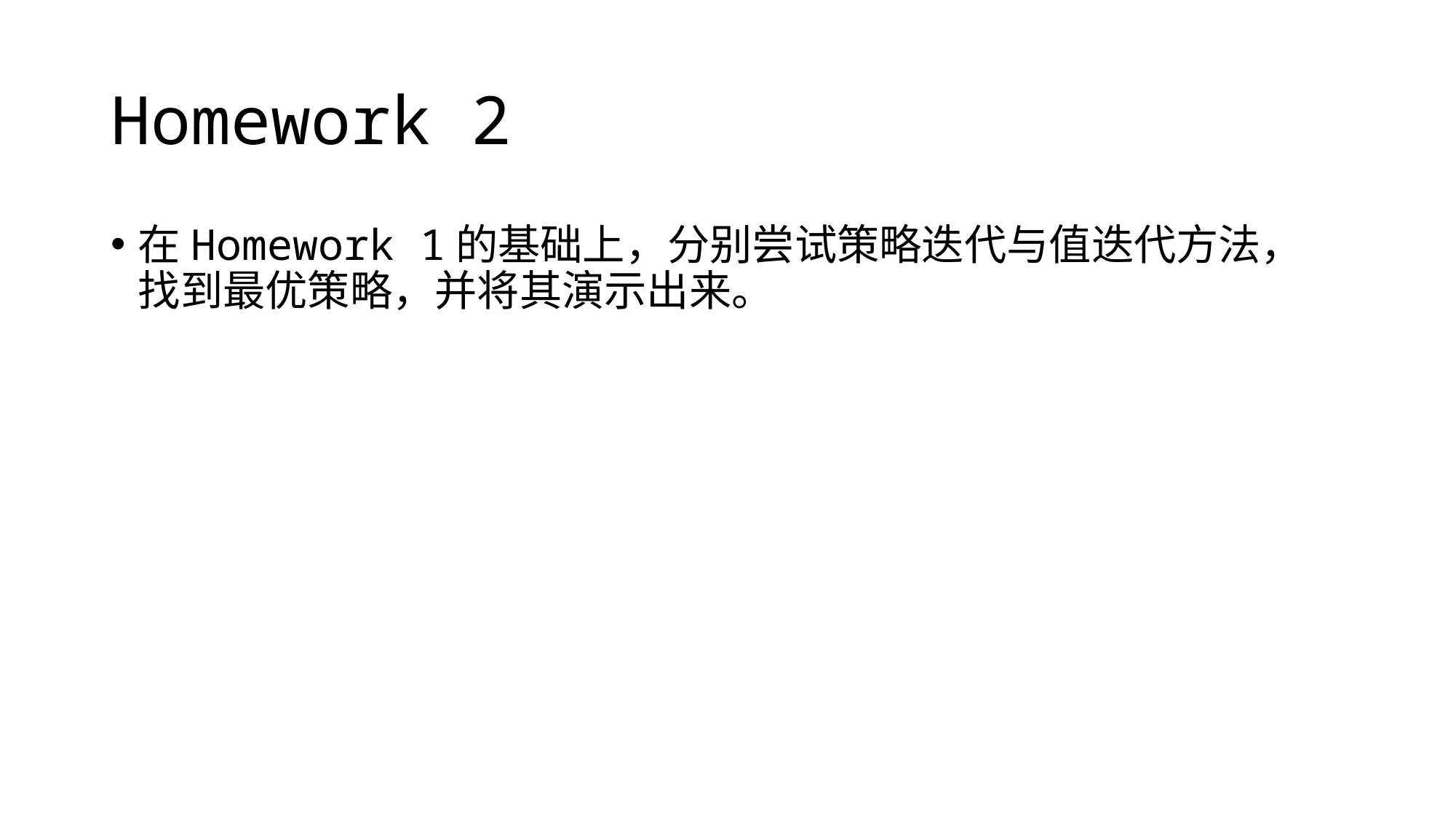

# Homework 2
在Homework 1的基础上，分别尝试策略迭代与值迭代方法，找到最优策略，并将其演示出来。